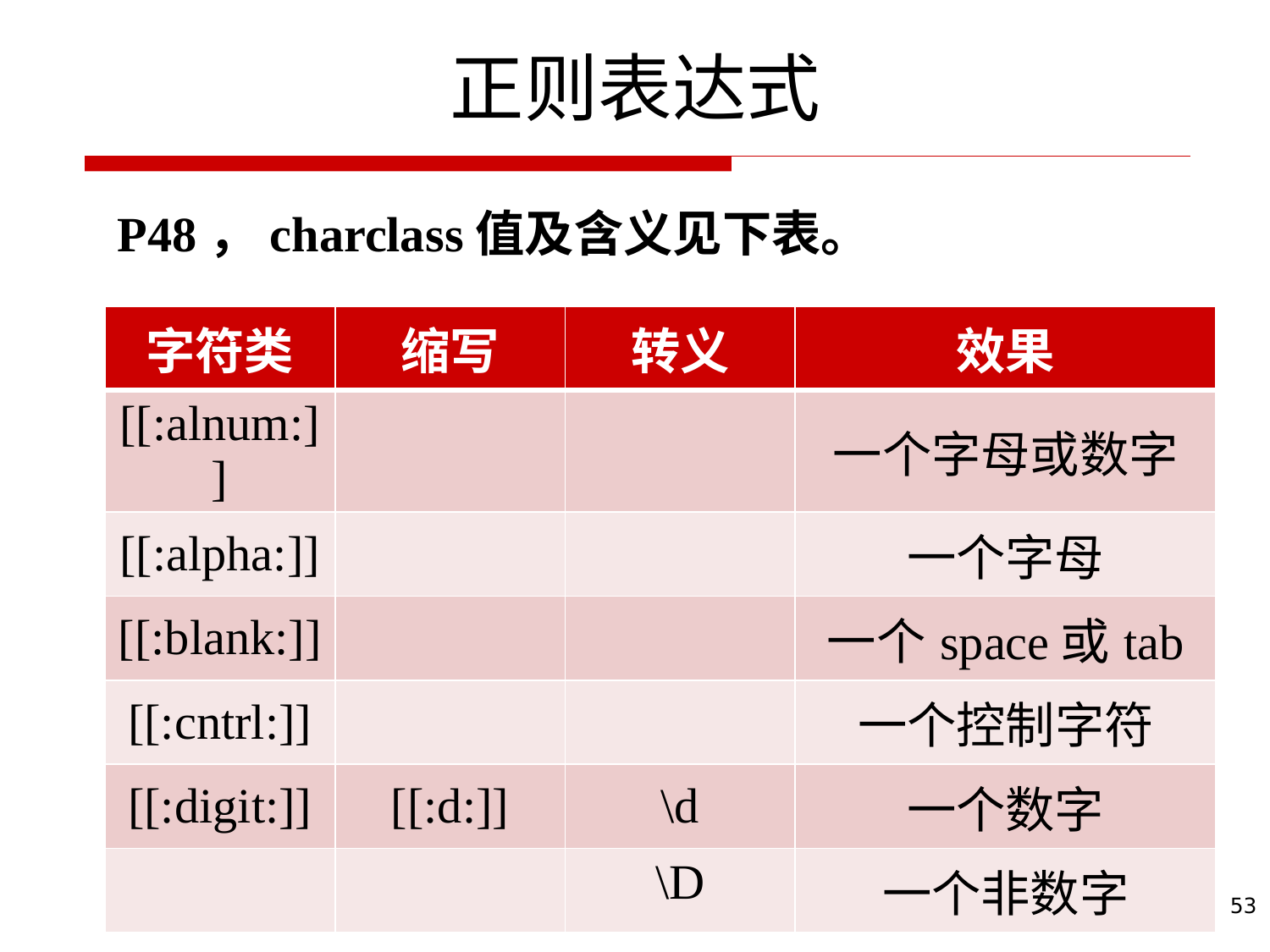

# 正则表达式
P48，charclass值及含义见下表。
| 字符类 | 缩写 | 转义 | 效果 |
| --- | --- | --- | --- |
| [[:alnum:]] |  |  | 一个字母或数字 |
| [[:alpha:]] |  |  | 一个字母 |
| [[:blank:]] |  |  | 一个space或tab |
| [[:cntrl:]] |  |  | 一个控制字符 |
| [[:digit:]] | [[:d:]] | \d | 一个数字 |
|  |  | \D | 一个非数字 |

53